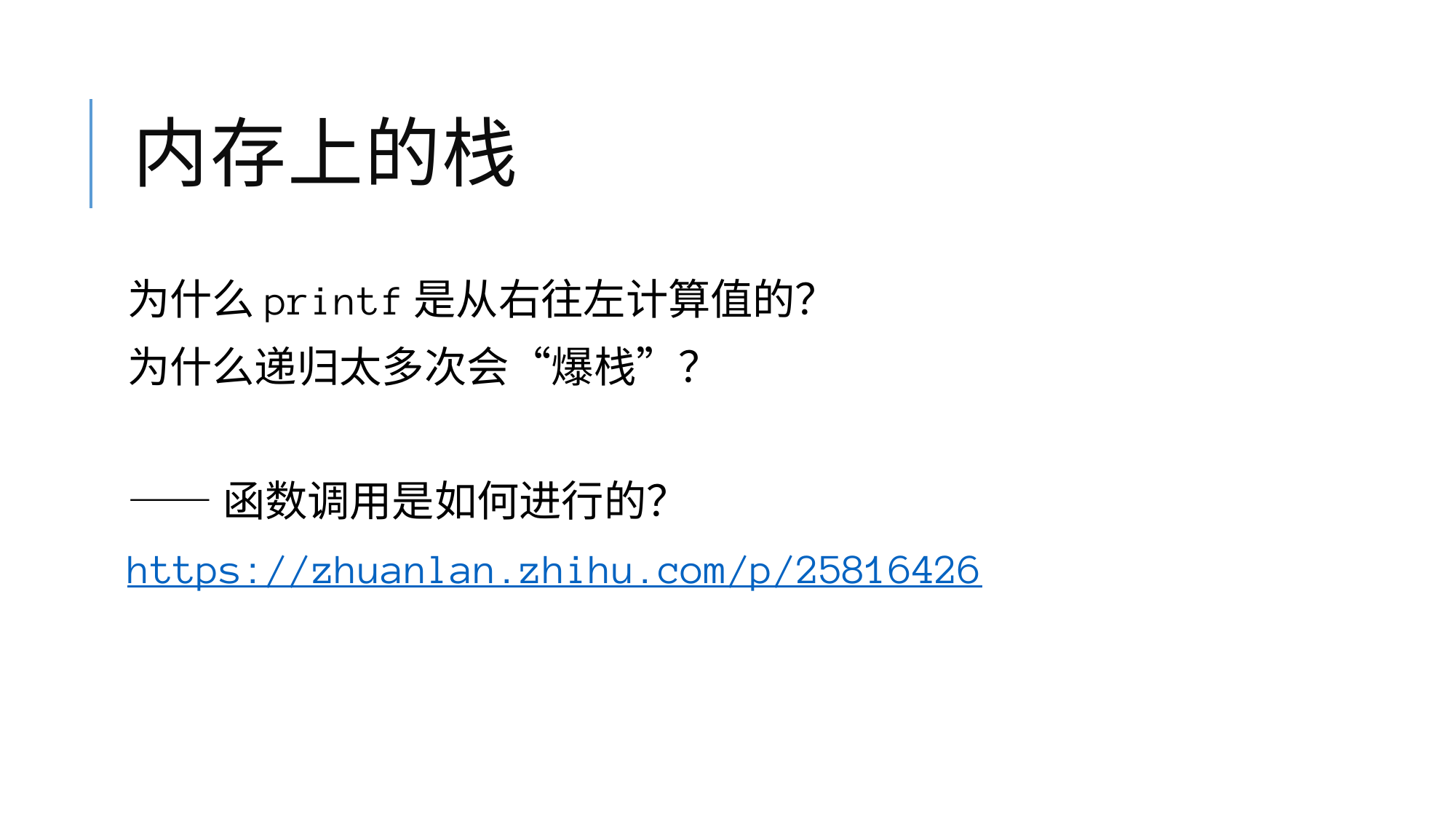

# 内存上的栈
为什么printf是从右往左计算值的？
为什么递归太多次会“爆栈”？

——函数调用是如何进行的？
https://zhuanlan.zhihu.com/p/25816426